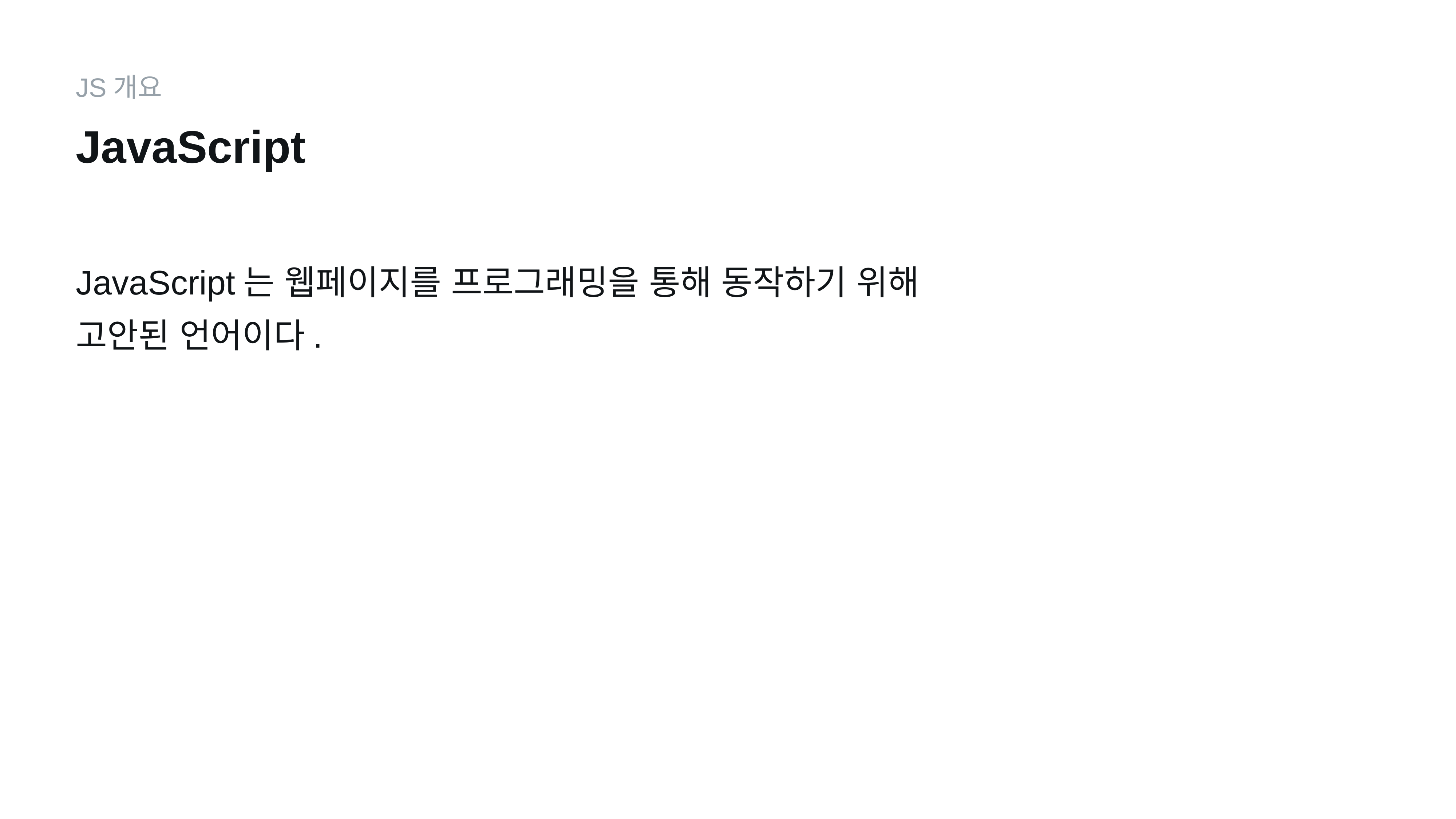

JS개요
JavaScript
JavaScript는 웹페이지를 프로그래밍을 통해 동작하기 위해 고안된 언어이다.